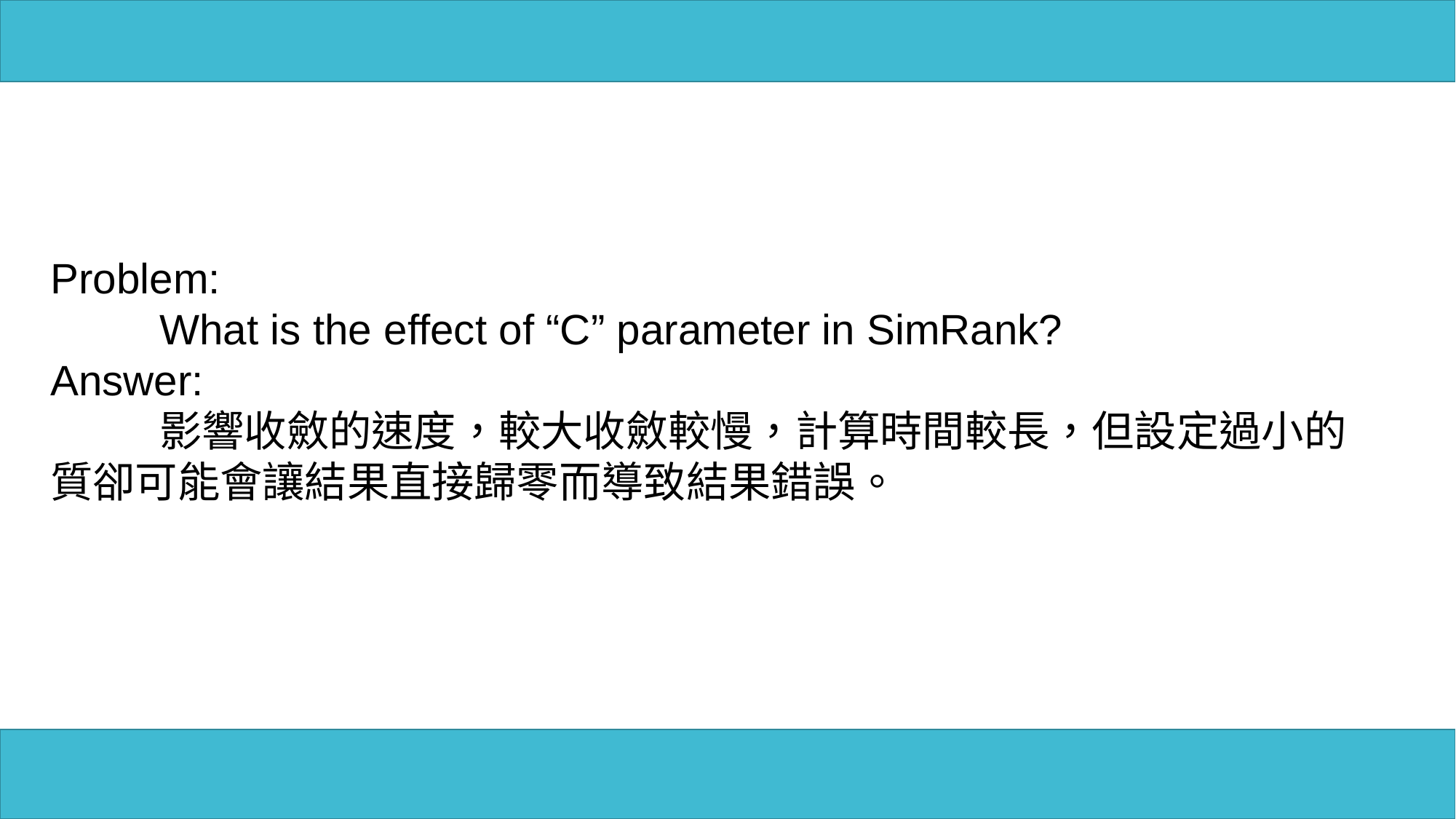

Problem:
	What is the effect of “C” parameter in SimRank?
Answer:
	影響收斂的速度，較大收斂較慢，計算時間較長，但設定過小的質卻可能會讓結果直接歸零而導致結果錯誤。